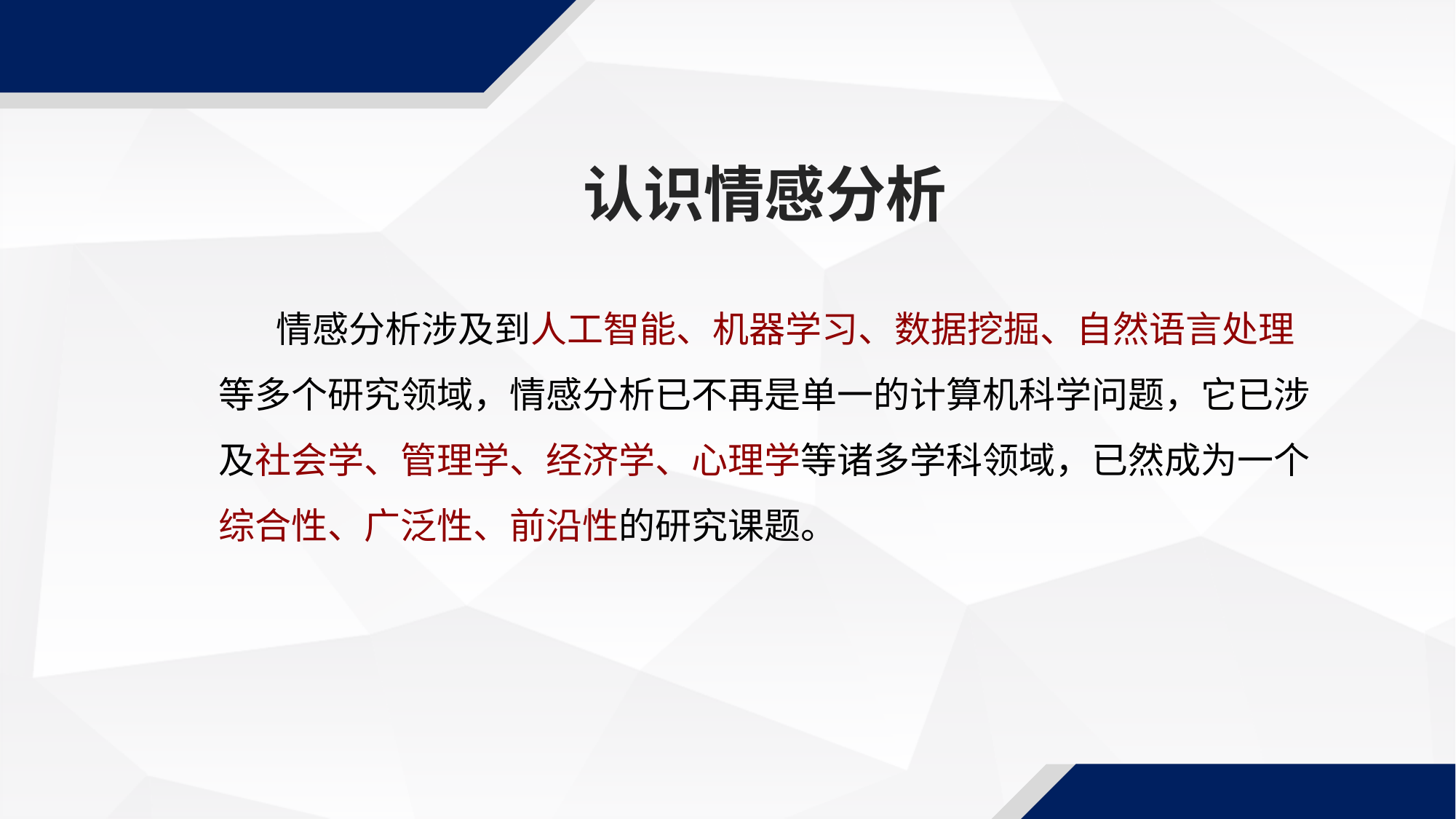

认识情感分析
      情感分析涉及到人工智能、机器学习、数据挖掘、自然语言处理等多个研究领域，情感分析已不再是单一的计算机科学问题，它已涉及社会学、管理学、经济学、心理学等诸多学科领域，已然成为一个综合性、广泛性、前沿性的研究课题。